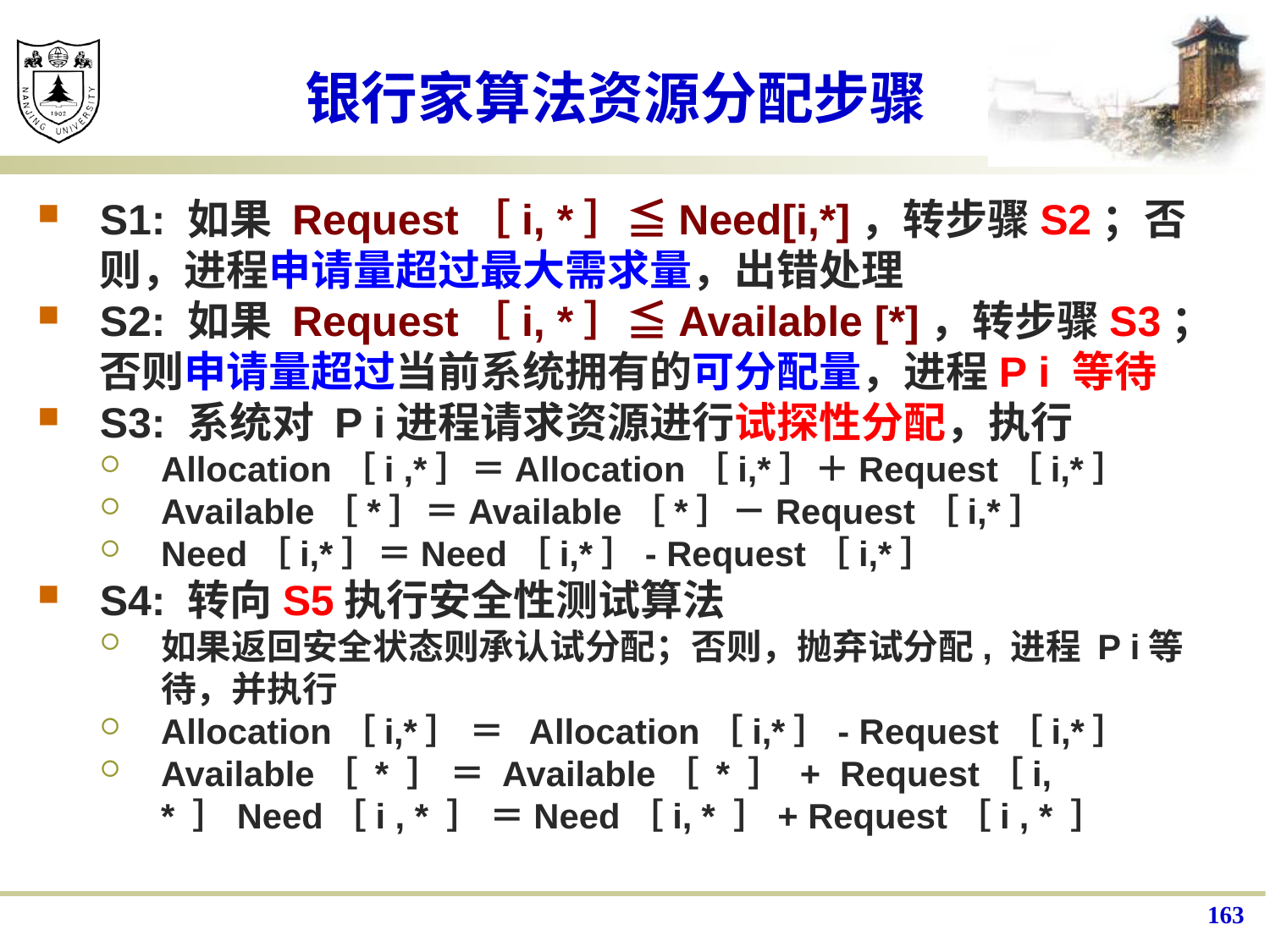

# 银行家算法资源分配步骤
S1: 如果 Request［i, *］≦Need[i,*]，转步骤S2；否则，进程申请量超过最大需求量，出错处理
S2: 如果 Request［i, *］≦Available [*]，转步骤S3；否则申请量超过当前系统拥有的可分配量，进程P i 等待
S3: 系统对 P i进程请求资源进行试探性分配，执行
Allocation［i ,*］＝Allocation［i,*］＋Request［i,*］
Available［*］＝Available［*］－Request［i,*］
Need［i,*］＝Need［i,*］- Request［i,*］
S4: 转向S5执行安全性测试算法
如果返回安全状态则承认试分配；否则，抛弃试分配, 进程 P i等待，并执行
Allocation［i,*］ ＝  Allocation［i,*］- Request［i,*］
Available［ * ］ ＝ Available［ * ］ +  Request［i, * ］Need［i , * ］ ＝Need［i, * ］+ Request［i , * ］

163